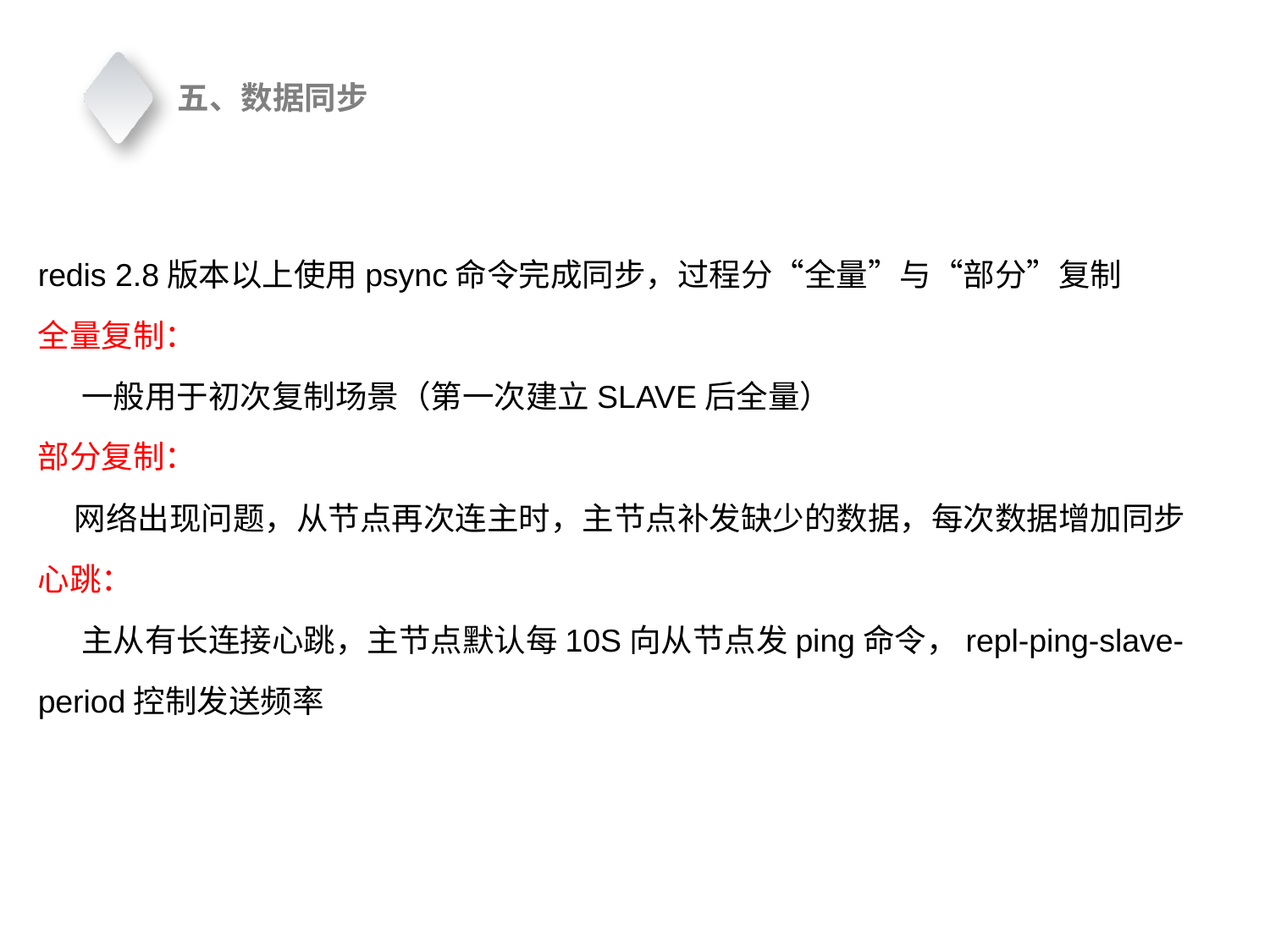

五、数据同步
redis 2.8版本以上使用psync命令完成同步，过程分“全量”与“部分”复制
全量复制：
     一般用于初次复制场景（第一次建立SLAVE后全量）
部分复制：
    网络出现问题，从节点再次连主时，主节点补发缺少的数据，每次数据增加同步
心跳：
     主从有长连接心跳，主节点默认每10S向从节点发ping命令，repl-ping-slave-period控制发送频率